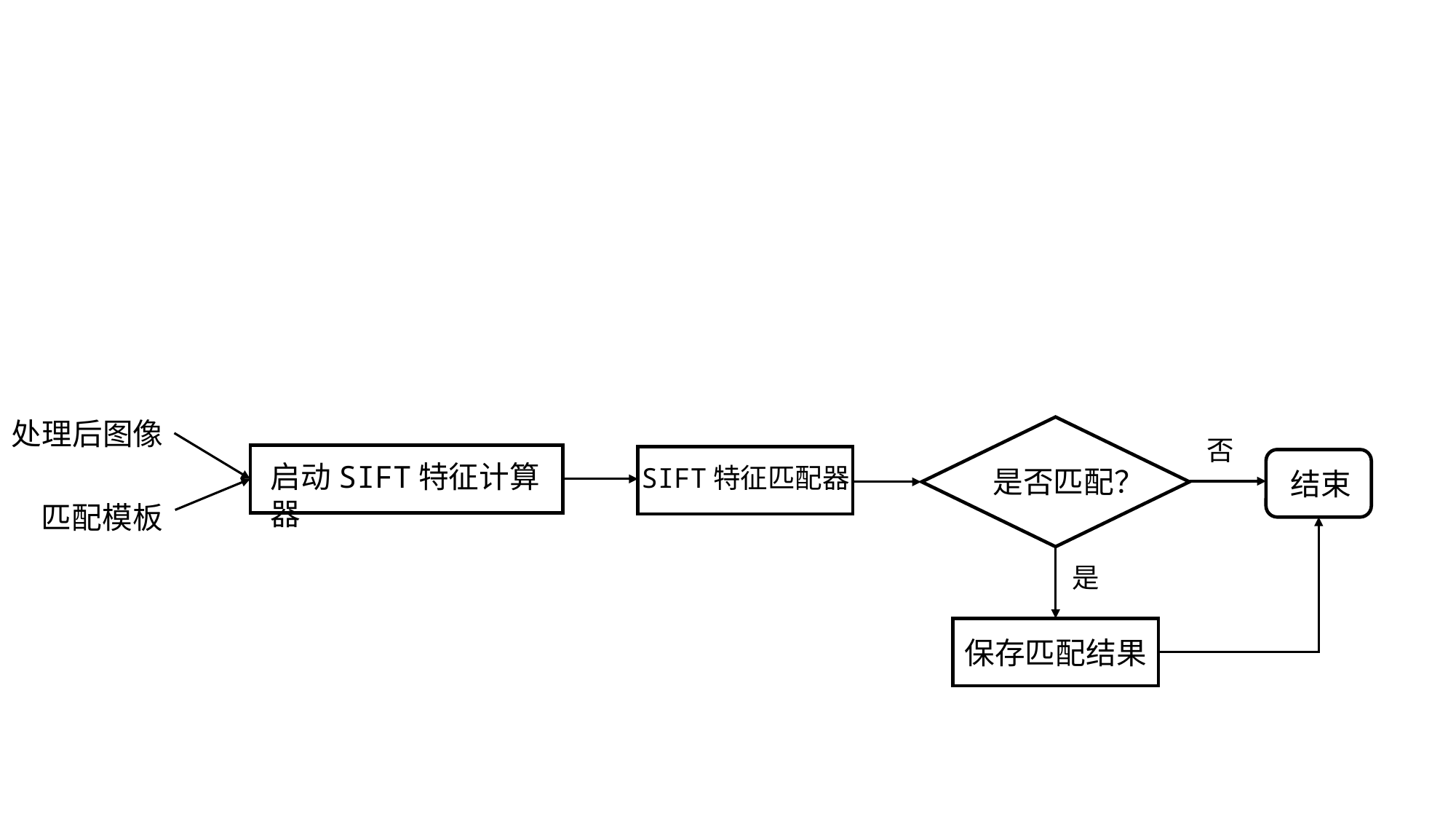

处理后图像

否

启动SIFT特征计算器

SIFT特征匹配器

结束
是否匹配？
匹配模板
是

保存匹配结果